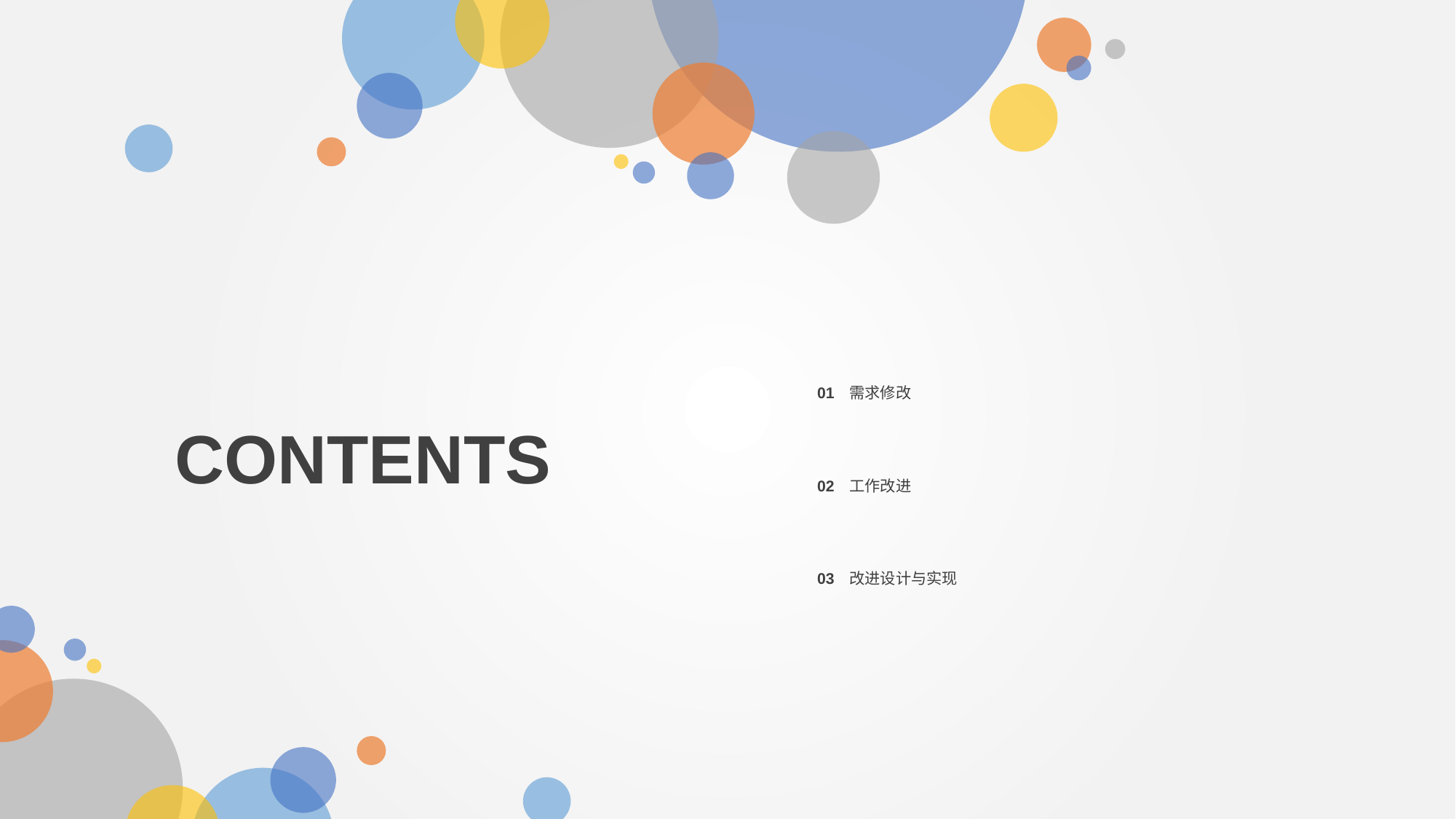

01   需求修改
CONTENTS
02   工作改进
03   改进设计与实现